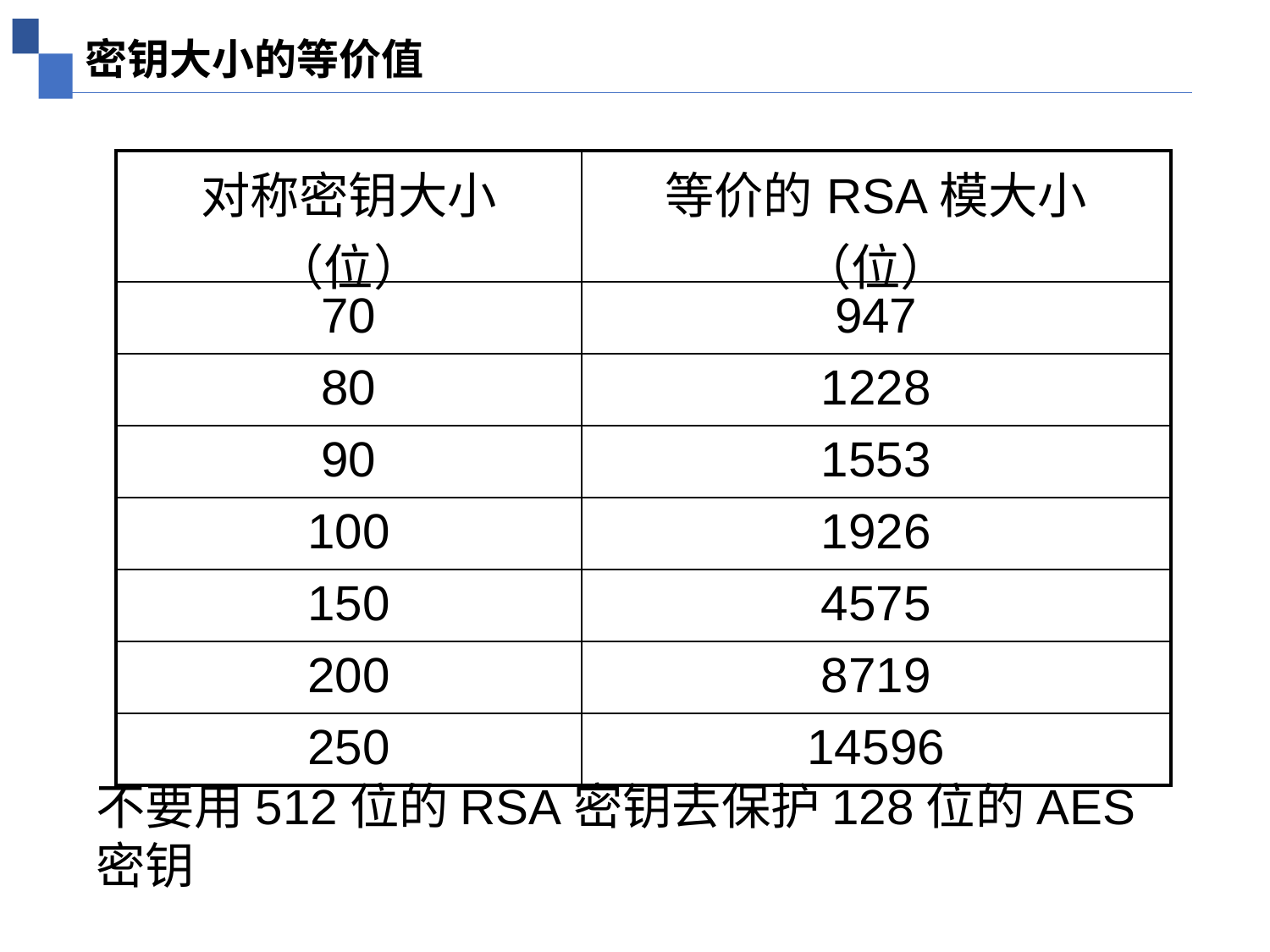

密钥大小的等价值
| 对称密钥大小（位） | 等价的RSA模大小（位） |
| --- | --- |
| 70 | 947 |
| 80 | 1228 |
| 90 | 1553 |
| 100 | 1926 |
| 150 | 4575 |
| 200 | 8719 |
| 250 | 14596 |
不要用512位的RSA密钥去保护128位的AES密钥